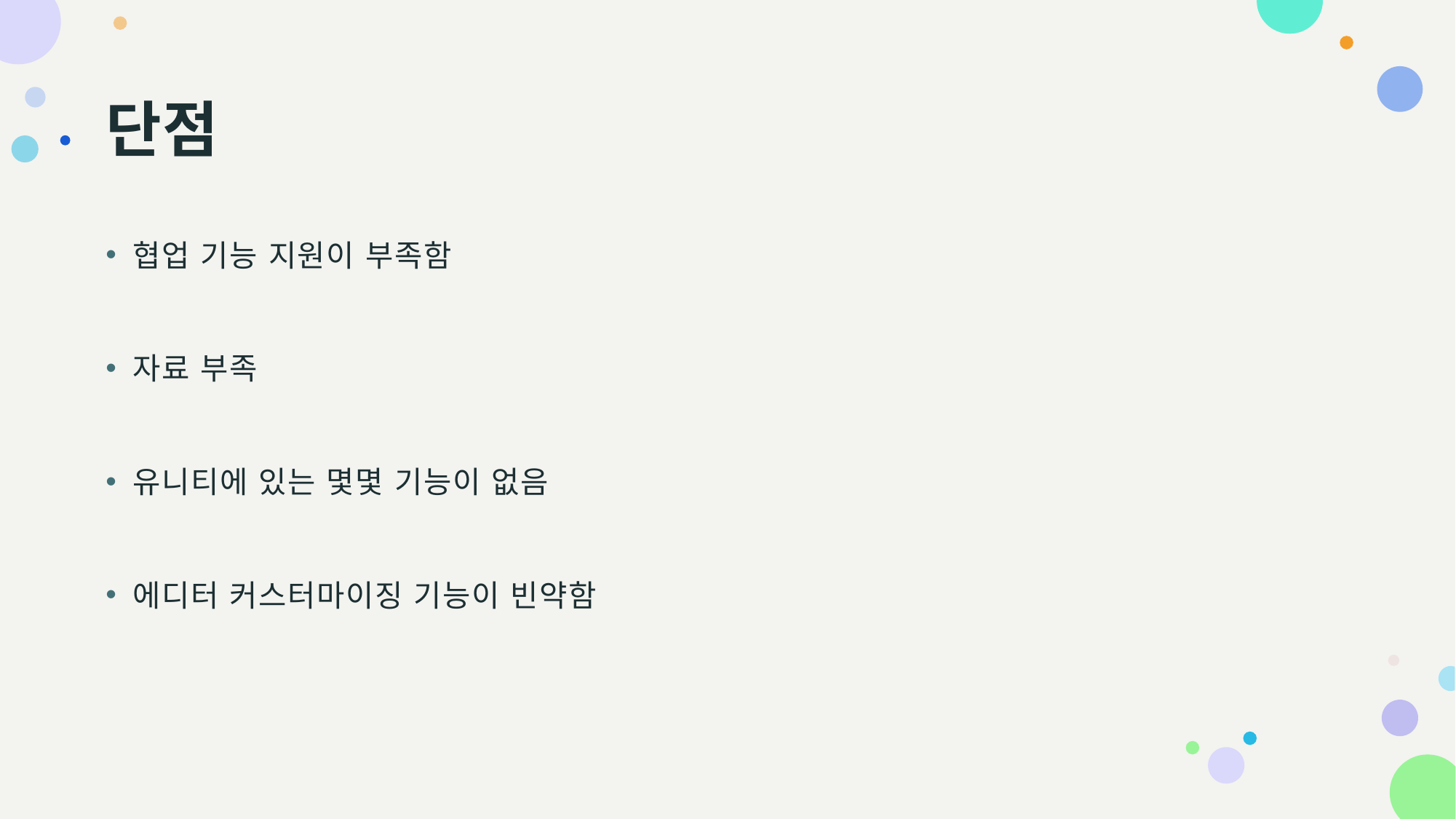

# 단점
협업 기능 지원이 부족함

자료 부족

유니티에 있는 몇몇 기능이 없음

에디터 커스터마이징 기능이 빈약함